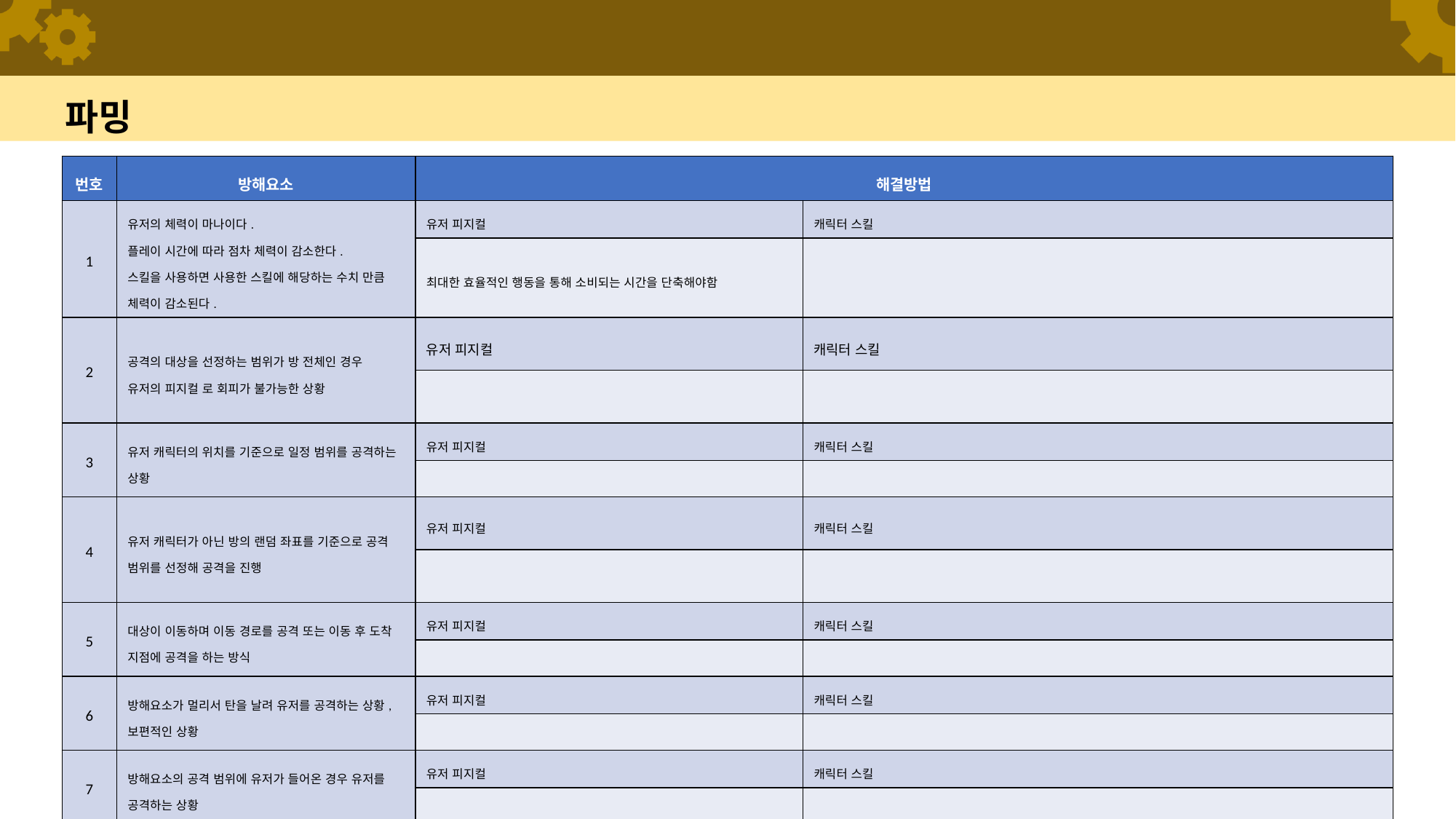

# 파밍
| 번호 | 방해요소 | 해결방법 |  |
| --- | --- | --- | --- |
| 1 | 유저의 체력이 마나이다. 플레이 시간에 따라 점차 체력이 감소한다. 스킬을 사용하면 사용한 스킬에 해당하는 수치 만큼 체력이 감소된다. | 유저 피지컬 | 캐릭터 스킬 |
|  |  | 최대한 효율적인 행동을 통해 소비되는 시간을 단축해야함 |  |
| 2 | 공격의 대상을 선정하는 범위가 방 전체인 경우 유저의 피지컬 로 회피가 불가능한 상황 | 유저 피지컬 | 캐릭터 스킬 |
|  |  |  |  |
| 3 | 유저 캐릭터의 위치를 기준으로 일정 범위를 공격하는 상황 | 유저 피지컬 | 캐릭터 스킬 |
|  |  |  |  |
| 4 | 유저 캐릭터가 아닌 방의 랜덤 좌표를 기준으로 공격 범위를 선정해 공격을 진행 | 유저 피지컬 | 캐릭터 스킬 |
|  |  |  |  |
| 5 | 대상이 이동하며 이동 경로를 공격 또는 이동 후 도착 지점에 공격을 하는 방식 | 유저 피지컬 | 캐릭터 스킬 |
|  |  |  |  |
| 6 | 방해요소가 멀리서 탄을 날려 유저를 공격하는 상황, 보편적인 상황 | 유저 피지컬 | 캐릭터 스킬 |
|  |  |  |  |
| 7 | 방해요소의 공격 범위에 유저가 들어온 경우 유저를 공격하는 상황 | 유저 피지컬 | 캐릭터 스킬 |
|  |  |  |  |